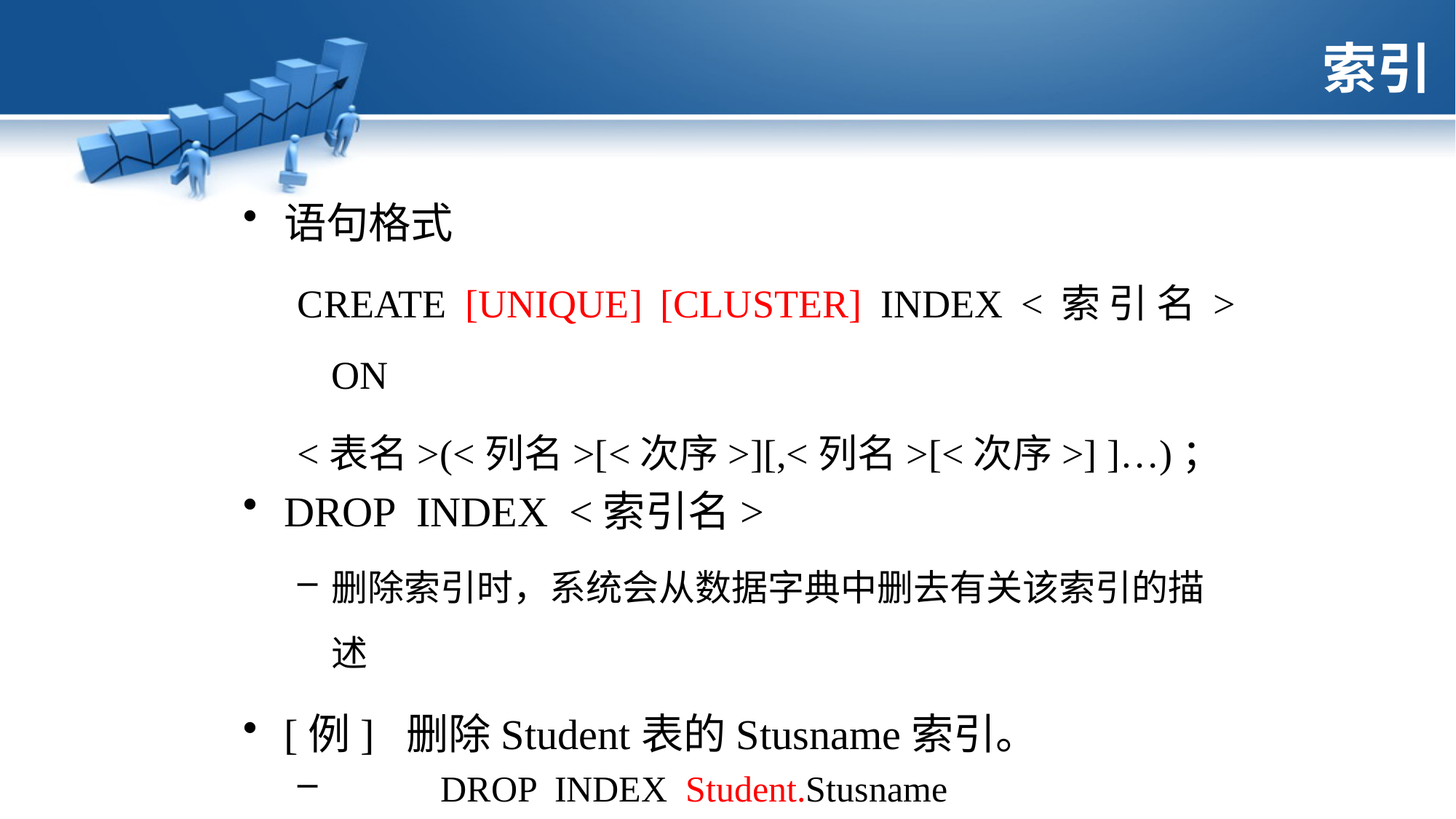

# 索引
语句格式
CREATE [UNIQUE] [CLUSTER] INDEX <索引名> ON
<表名>(<列名>[<次序>][,<列名>[<次序>] ]…)；
DROP  INDEX  <索引名>
删除索引时，系统会从数据字典中删去有关该索引的描述
[例]  删除Student表的Stusname索引。
	DROP  INDEX  Student.Stusname